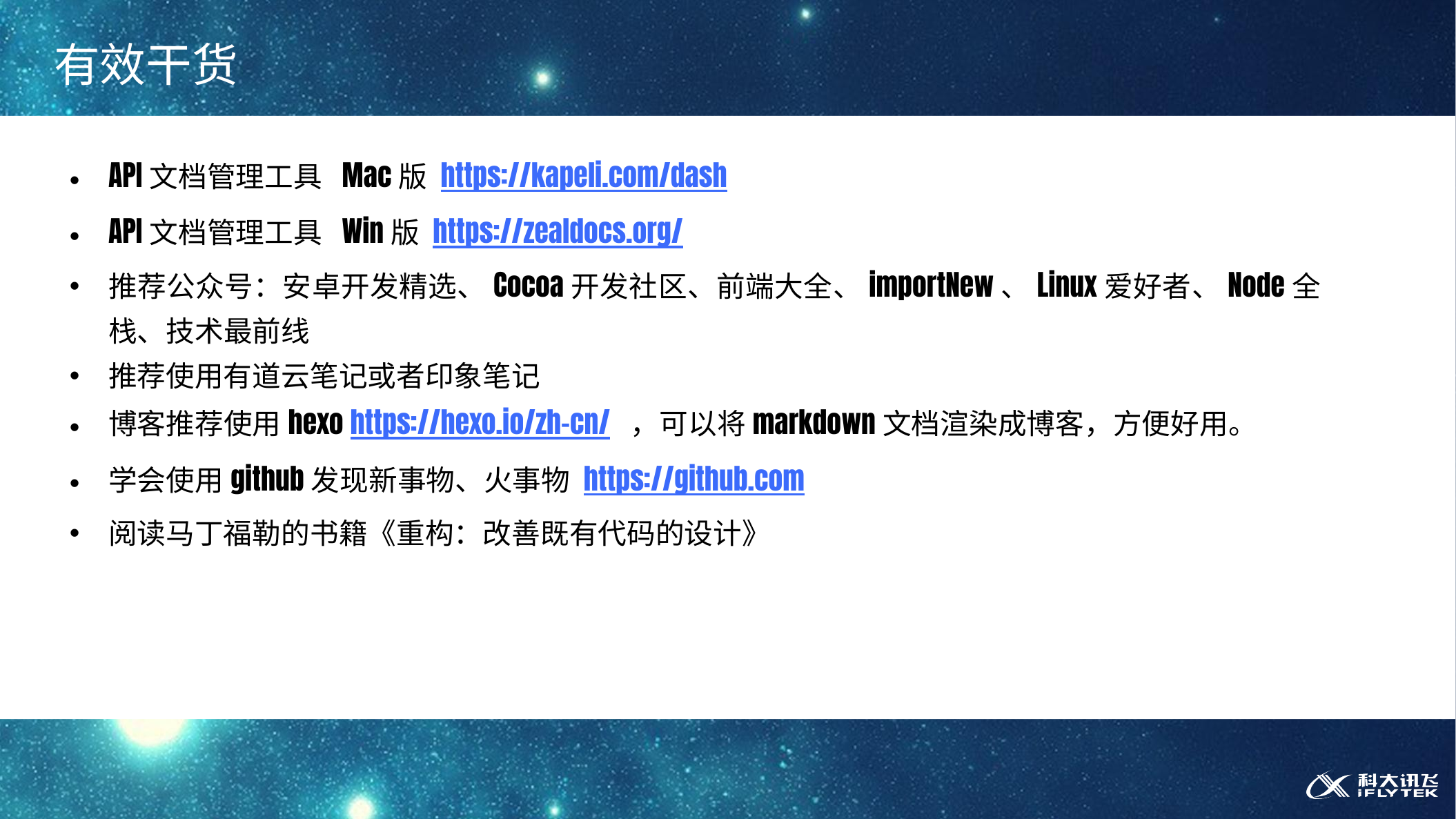

有效干货

API文档管理工具  Mac版 https://kapeli.com/dash
API文档管理工具  Win版 https://zealdocs.org/
推荐公众号：安卓开发精选、Cocoa开发社区、前端大全、importNew、Linux爱好者、Node全栈、技术最前线
推荐使用有道云笔记或者印象笔记
博客推荐使用hexo https://hexo.io/zh-cn/  ，可以将markdown文档渲染成博客，方便好用。
学会使用github发现新事物、火事物 https://github.com
阅读马丁福勒的书籍《重构：改善既有代码的设计》